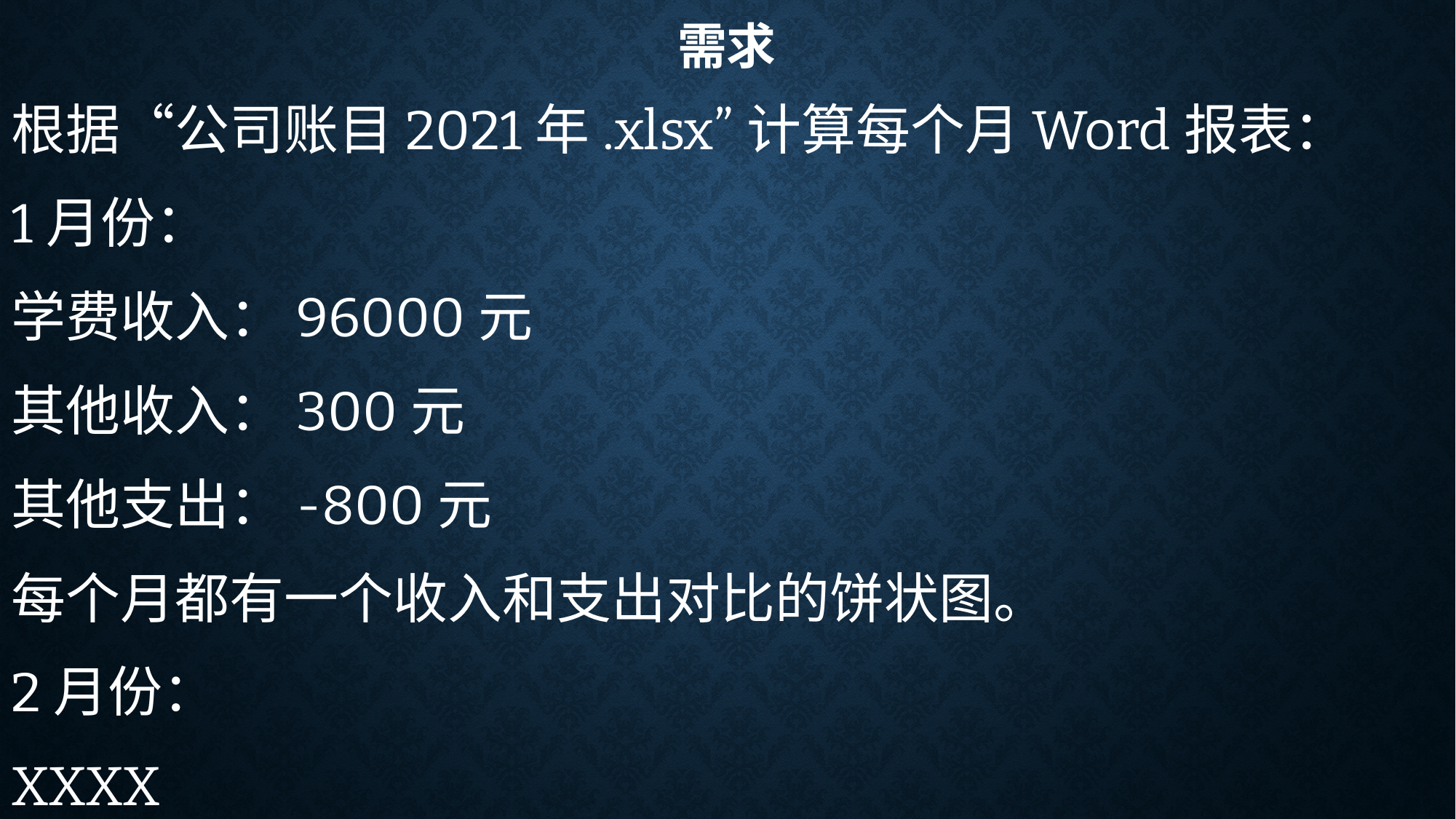

# 需求
根据“公司账目2021年.xlsx”计算每个月Word报表：
1月份：
学费收入：96000元
其他收入：300元
其他支出：-800元
每个月都有一个收入和支出对比的饼状图。
2月份：
XXXX